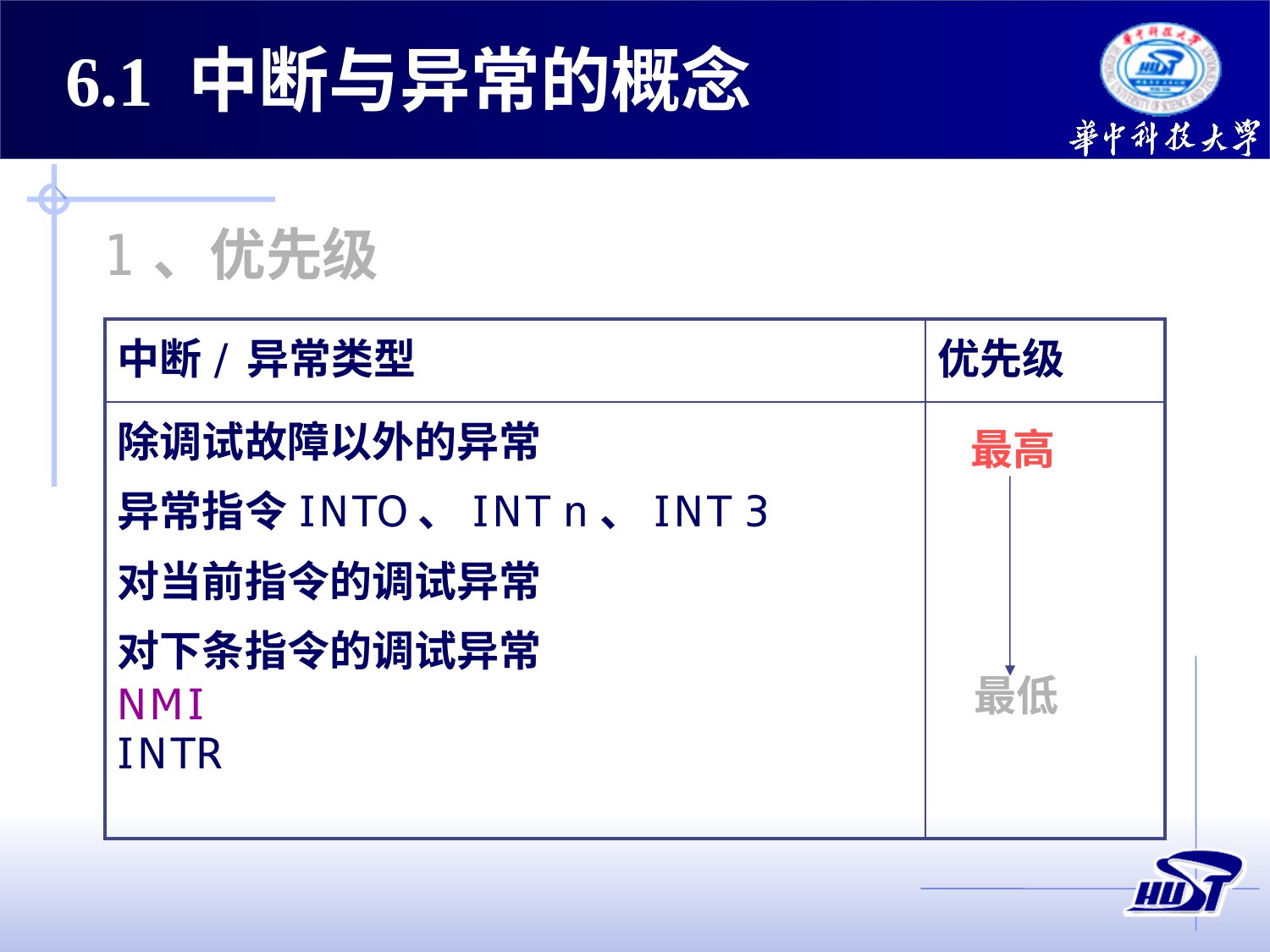

# 6.1 中断与异常的概念
1、优先级
| 中断/异常类型 | 优先级 |
| --- | --- |
| 除调试故障以外的异常 异常指令INTO、INT n、INT 3 对当前指令的调试异常 对下条指令的调试异常 NMI INTR | 最高 最低 |